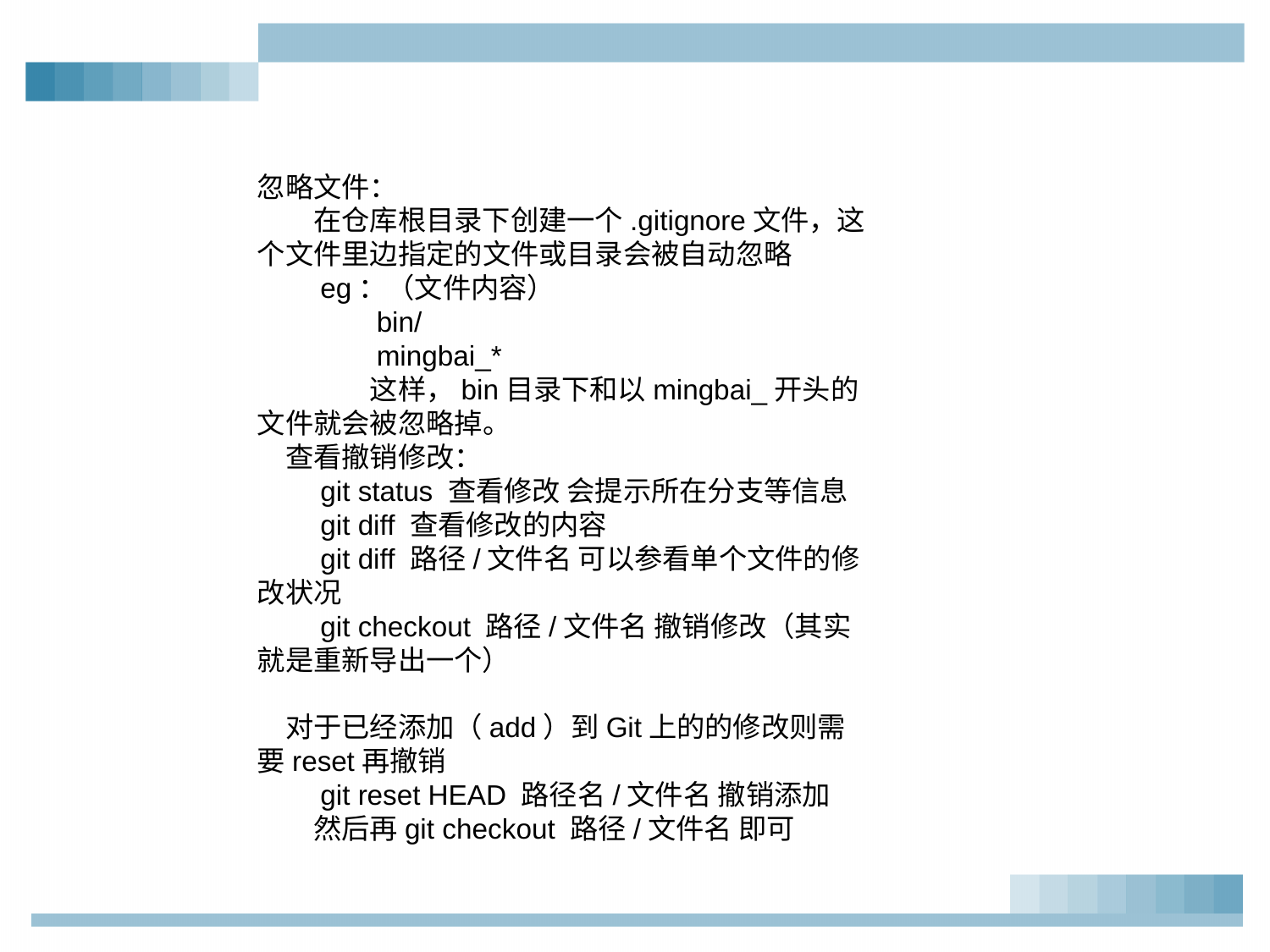

忽略文件：
　　在仓库根目录下创建一个.gitignore文件，这个文件里边指定的文件或目录会被自动忽略
　　eg：（文件内容）
　　　　bin/
　　　　mingbai_*
　　　　这样，bin目录下和以mingbai_开头的文件就会被忽略掉。
　查看撤销修改：
　　git status 查看修改 会提示所在分支等信息
　　git diff 查看修改的内容
　　git diff 路径/文件名 可以参看单个文件的修改状况
　　git checkout 路径/文件名 撤销修改（其实就是重新导出一个）
 
　对于已经添加（add）到Git上的的修改则需要reset再撤销
　　git reset HEAD 路径名/文件名 撤销添加
　　然后再git checkout 路径/文件名 即可